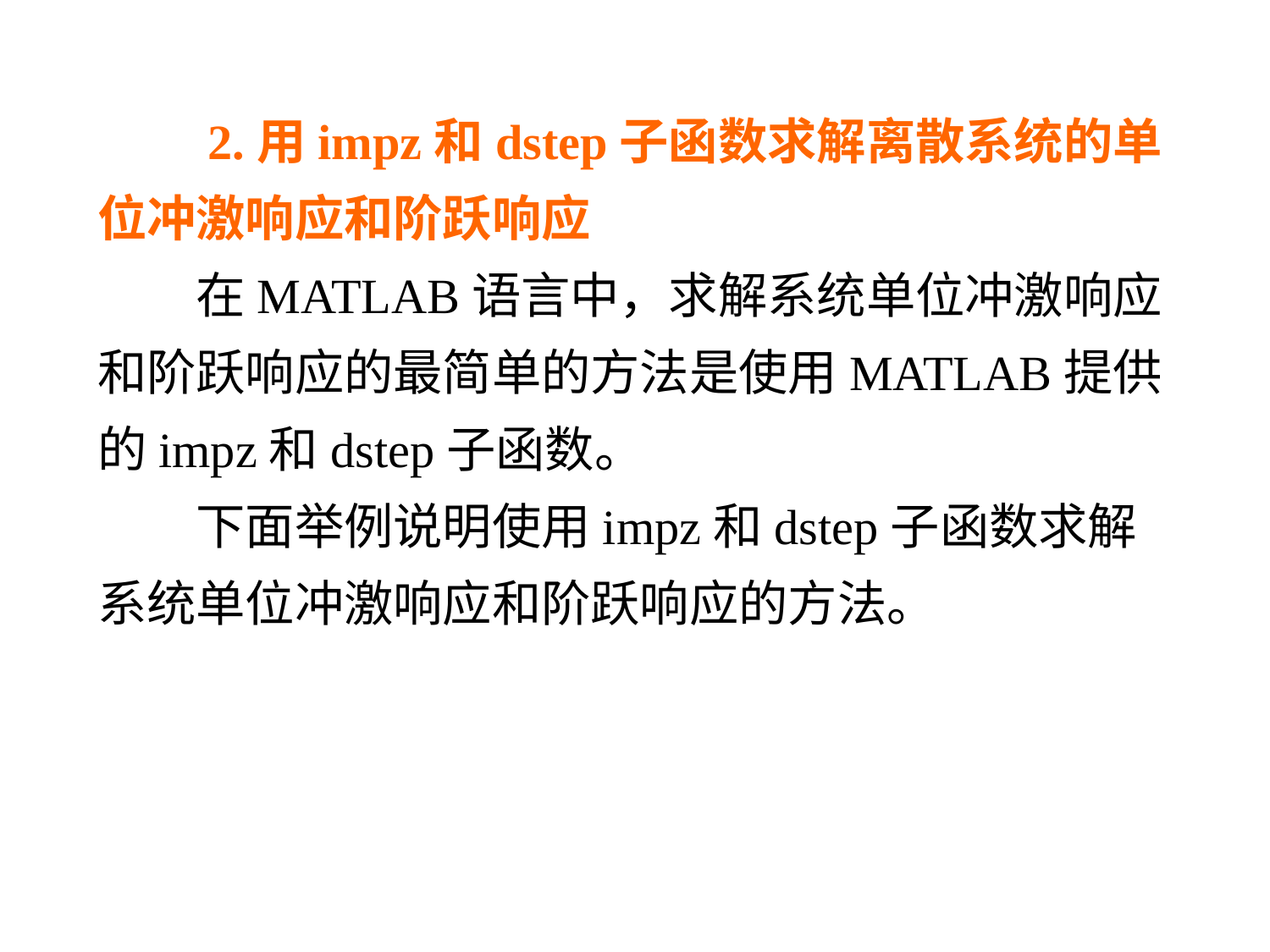

# 2.用impz和dstep子函数求解离散系统的单位冲激响应和阶跃响应 　　在MATLAB语言中，求解系统单位冲激响应和阶跃响应的最简单的方法是使用MATLAB提供的impz和dstep子函数。 　　下面举例说明使用impz和dstep子函数求解系统单位冲激响应和阶跃响应的方法。